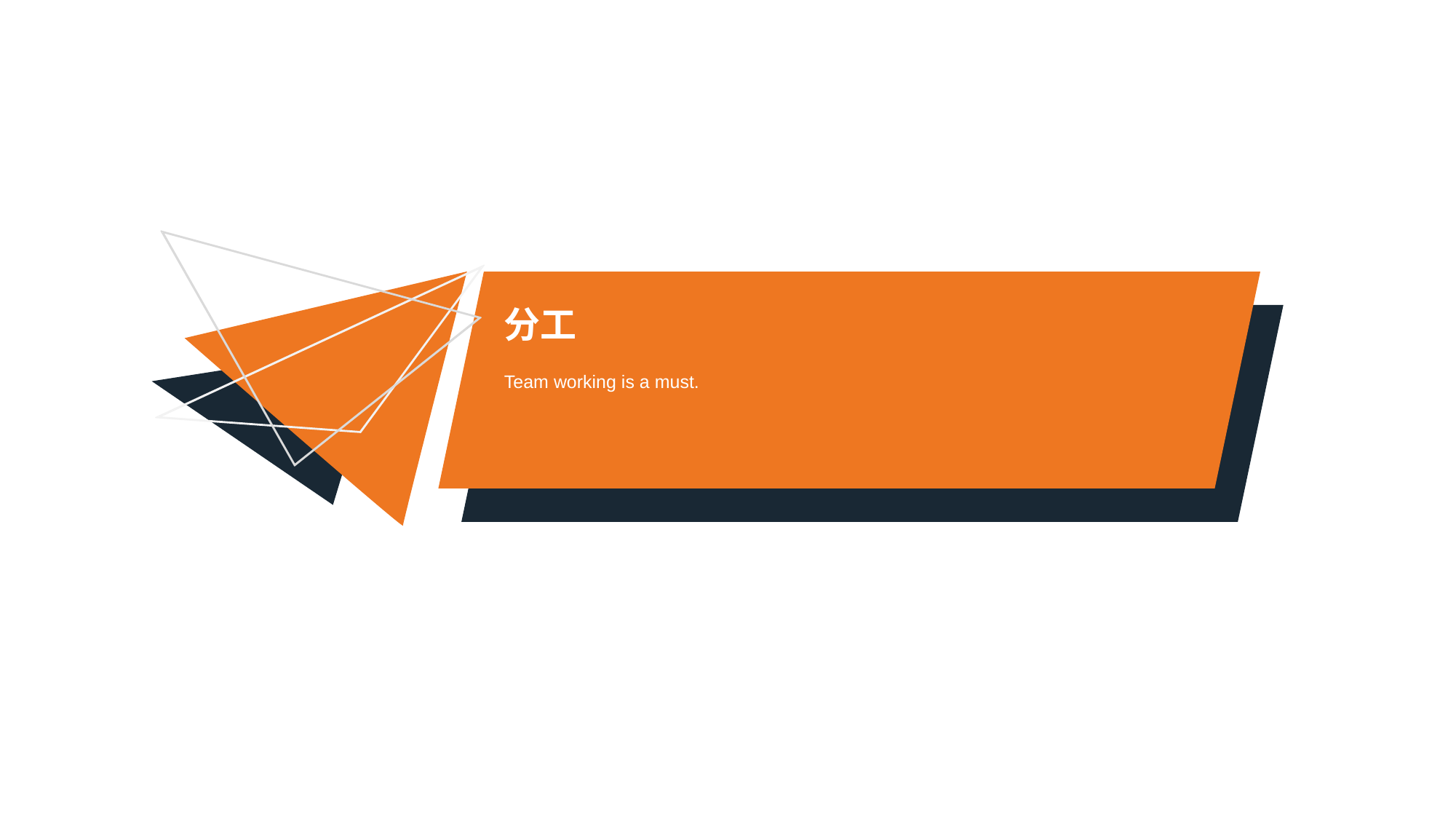

# 分工
Team working is a must.